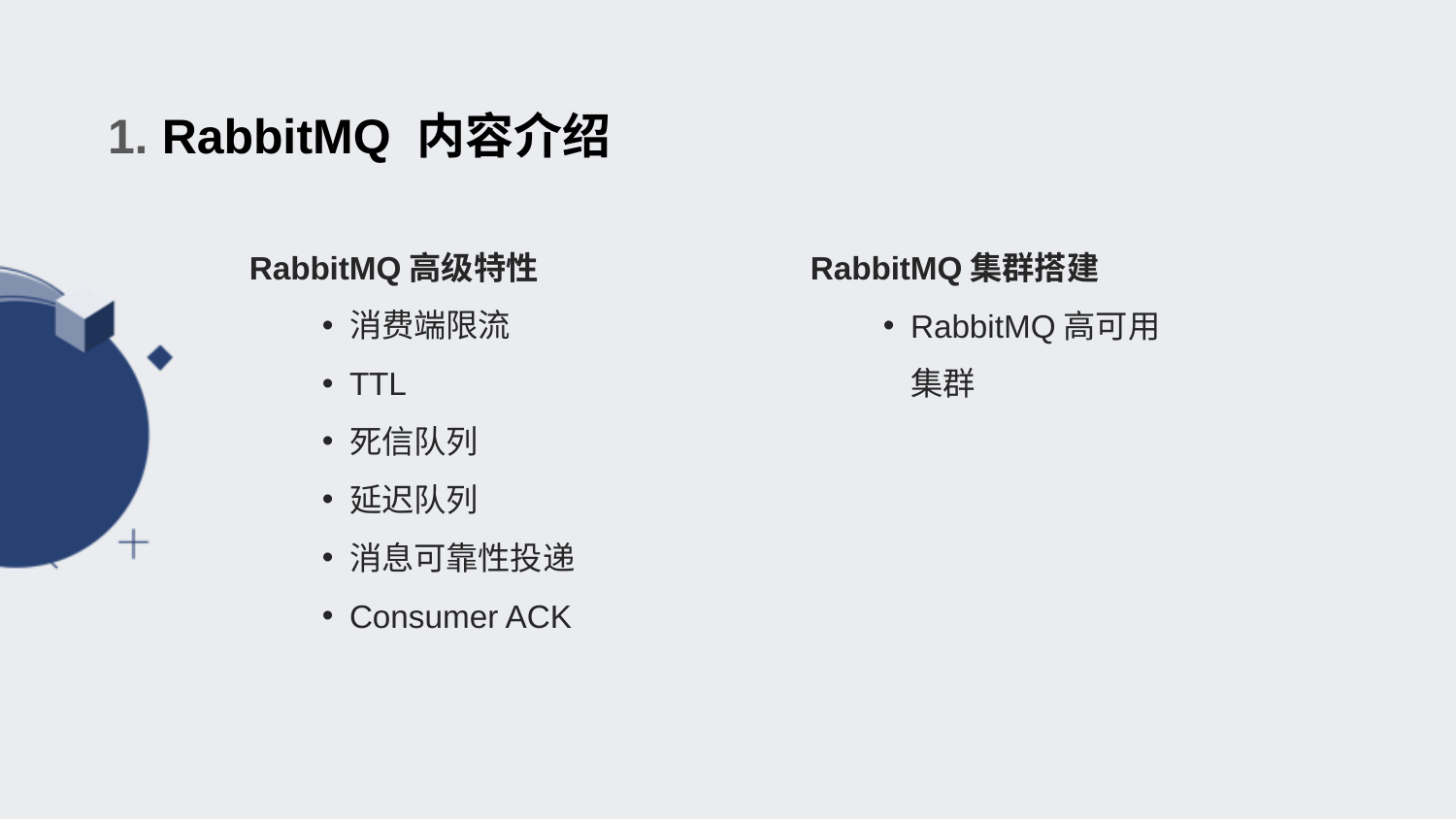

1. RabbitMQ 内容介绍
RabbitMQ高级特性
消费端限流
TTL
死信队列
延迟队列
消息可靠性投递
Consumer ACK
RabbitMQ集群搭建
RabbitMQ高可用集群